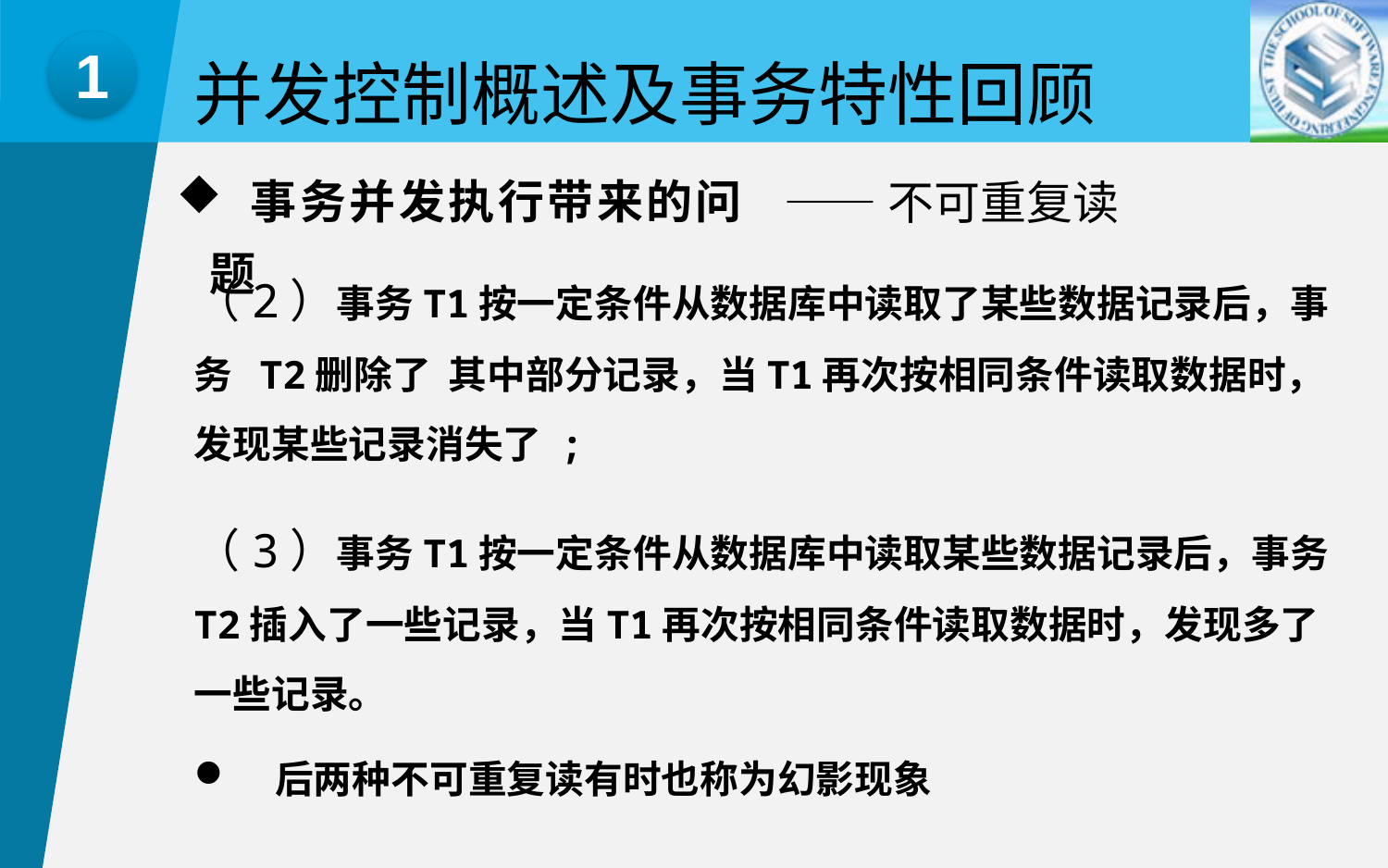

并发控制概述及事务特性回顾
1
——不可重复读
 事务并发执行带来的问题
（2）事务T1按一定条件从数据库中读取了某些数据记录后，事务  T2删除了  其中部分记录，当T1再次按相同条件读取数据时，发现某些记录消失了 ;
（3）事务T1按一定条件从数据库中读取某些数据记录后，事务T2插入了一些记录，当T1再次按相同条件读取数据时，发现多了一些记录。
后两种不可重复读有时也称为幻影现象